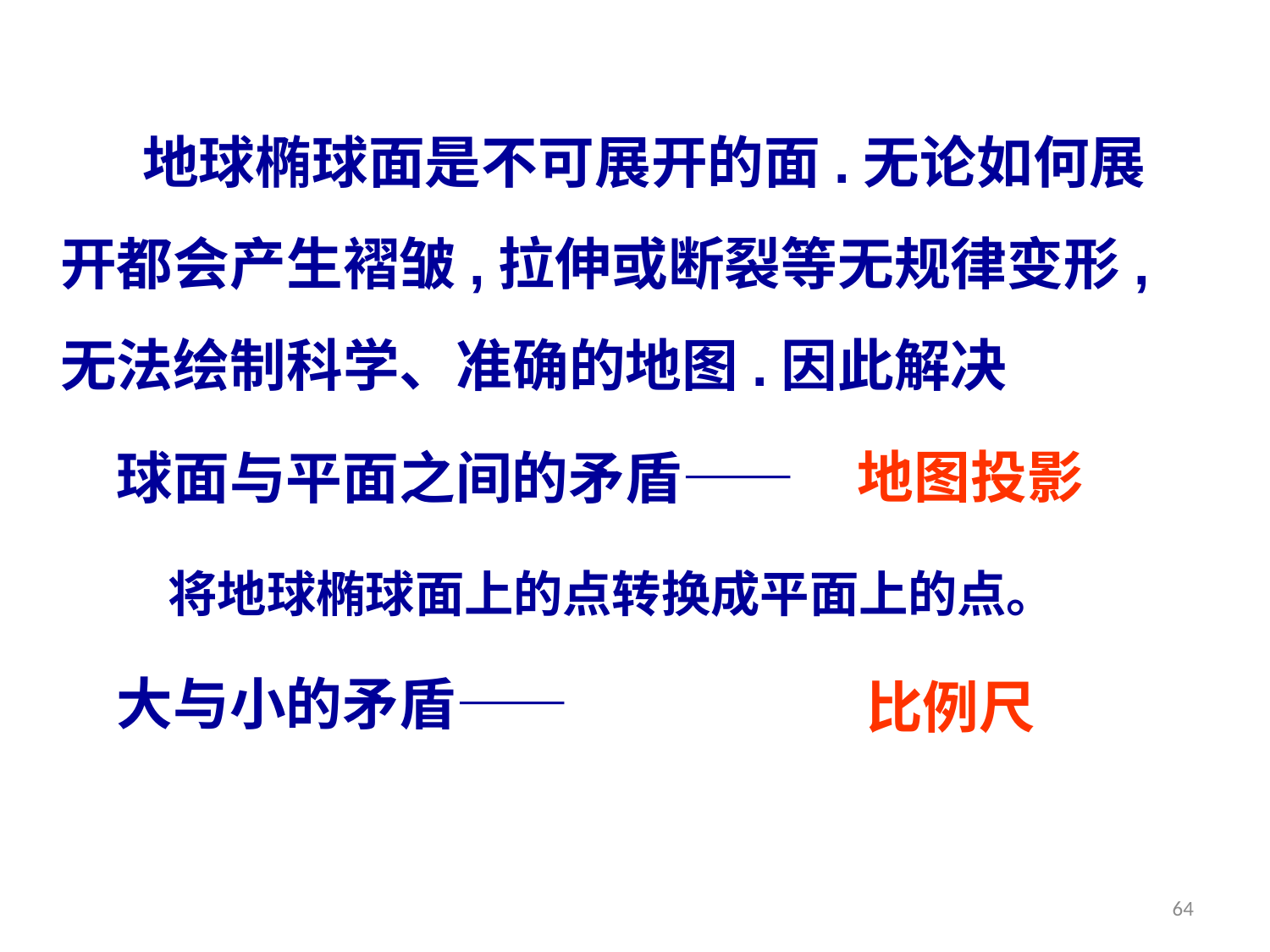

地球椭球面是不可展开的面.无论如何展开都会产生褶皱,拉伸或断裂等无规律变形,无法绘制科学、准确的地图.因此解决
       球面与平面之间的矛盾——
           将地球椭球面上的点转换成平面上的点。
       大与小的矛盾——
地图投影
比例尺
64